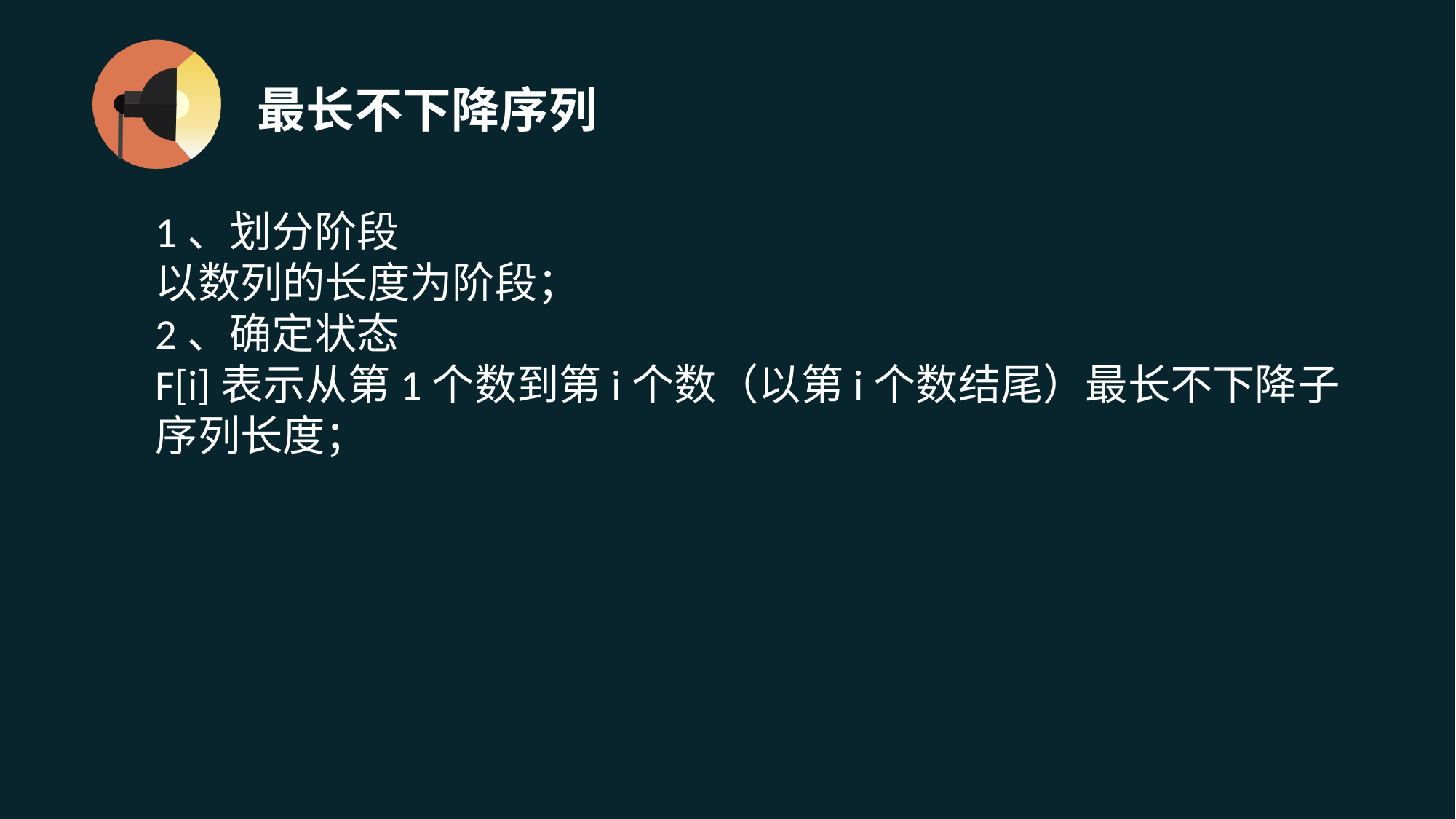

# 最长不下降序列
1、划分阶段
以数列的长度为阶段；
2、确定状态
F[i]表示从第1个数到第i个数（以第i个数结尾）最长不下降子序列长度；